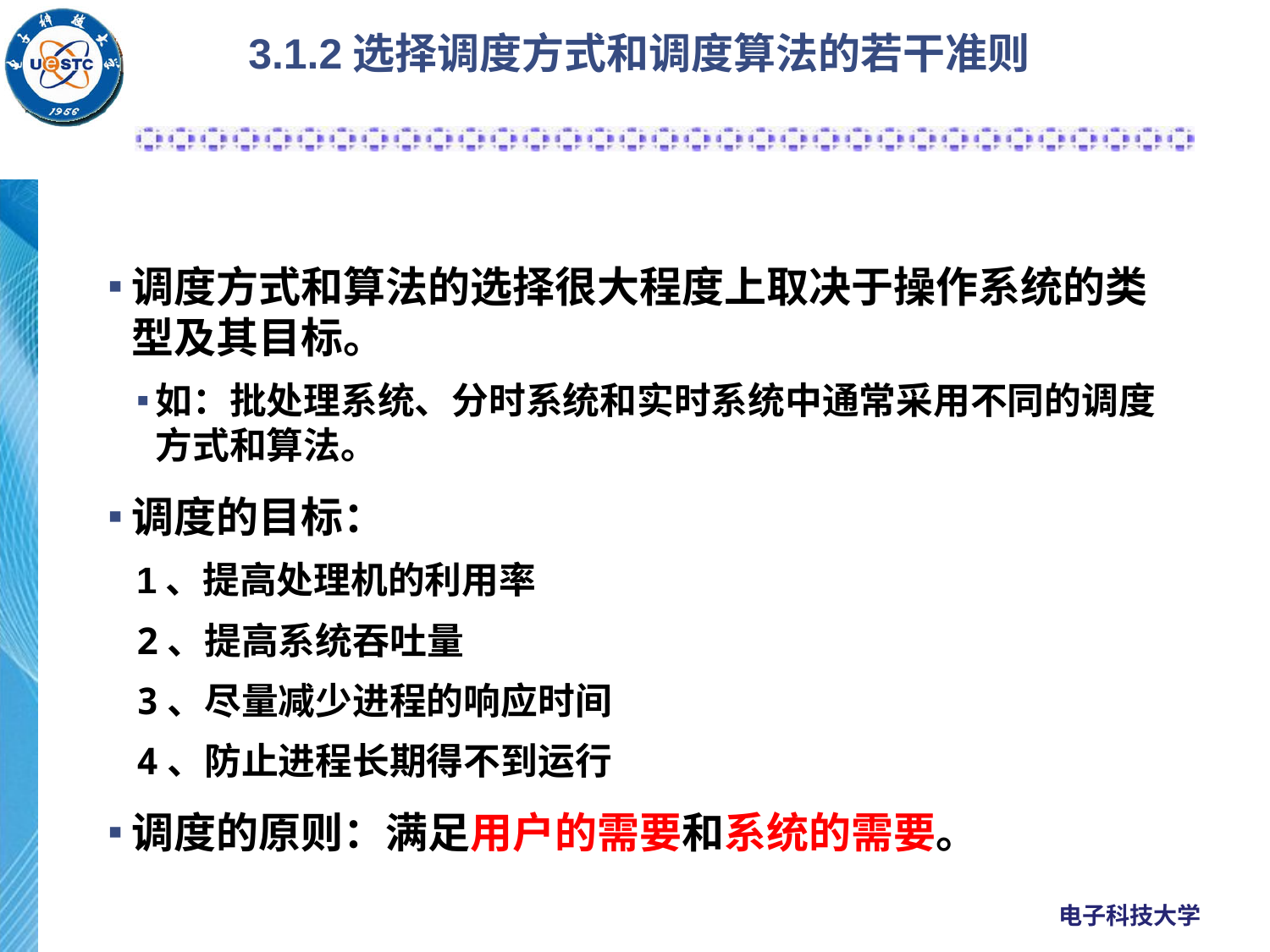

# 3.1.2选择调度方式和调度算法的若干准则
调度方式和算法的选择很大程度上取决于操作系统的类型及其目标。
如：批处理系统、分时系统和实时系统中通常采用不同的调度方式和算法。
调度的目标：
1、提高处理机的利用率
2、提高系统吞吐量
3、尽量减少进程的响应时间
4、防止进程长期得不到运行
调度的原则：满足用户的需要和系统的需要。